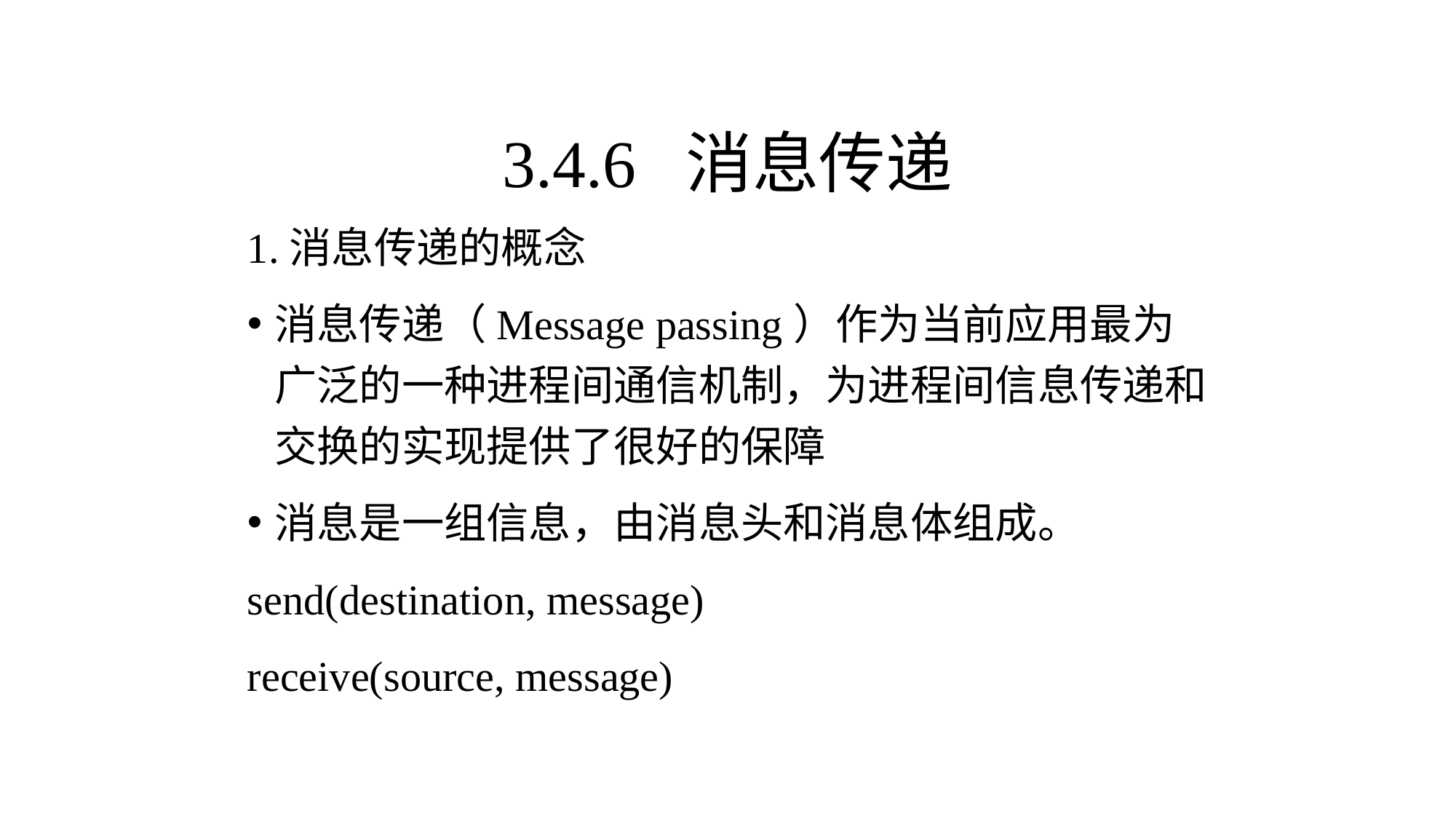

3.4.6  消息传递
1.消息传递的概念
消息传递（Message passing）作为当前应用最为广泛的一种进程间通信机制，为进程间信息传递和交换的实现提供了很好的保障
消息是一组信息，由消息头和消息体组成。
send(destination, message)
receive(source, message)

29